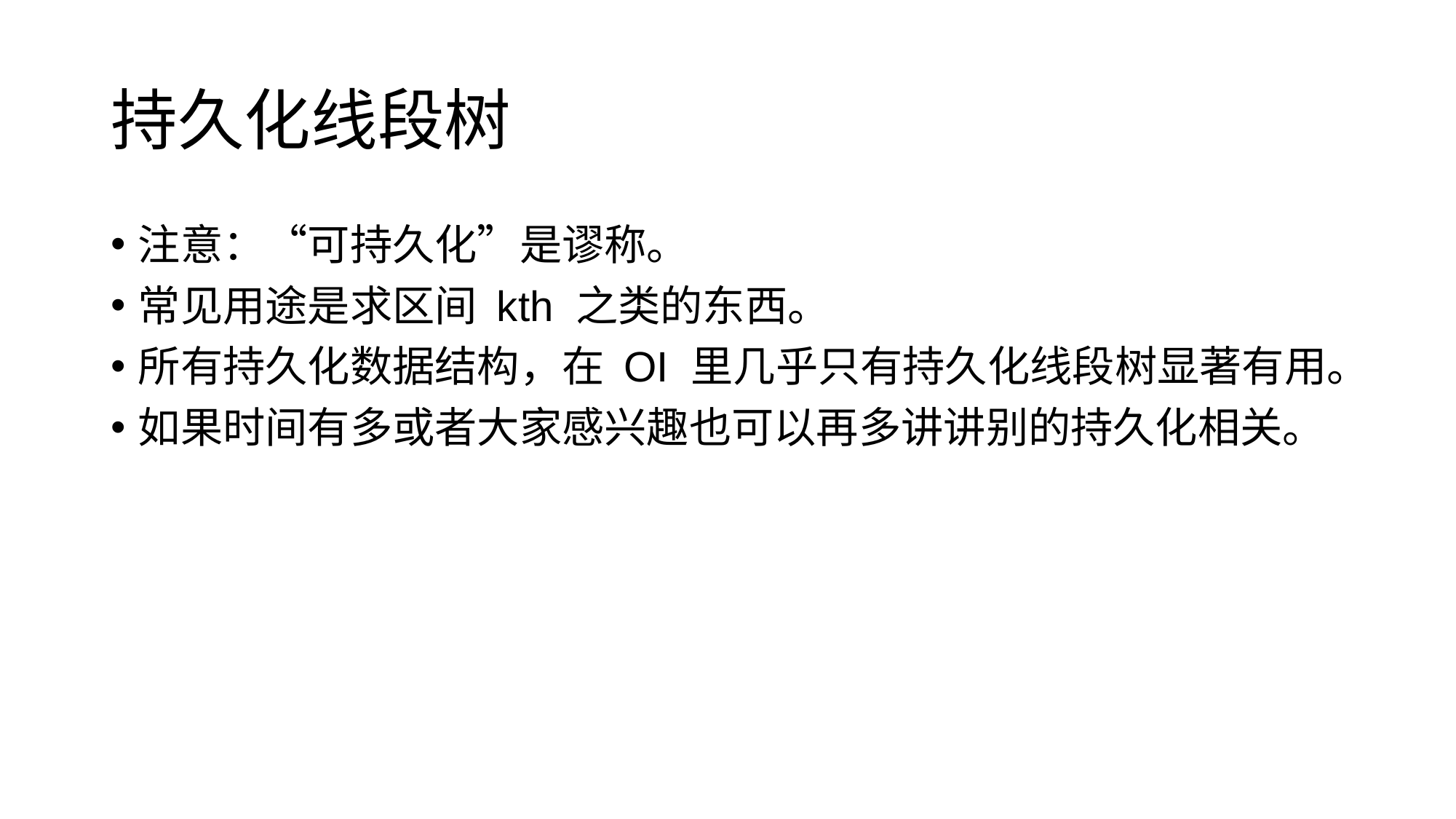

# 持久化线段树
注意：“可持久化”是谬称。
常见用途是求区间 kth 之类的东西。
所有持久化数据结构，在 OI 里几乎只有持久化线段树显著有用。
如果时间有多或者大家感兴趣也可以再多讲讲别的持久化相关。